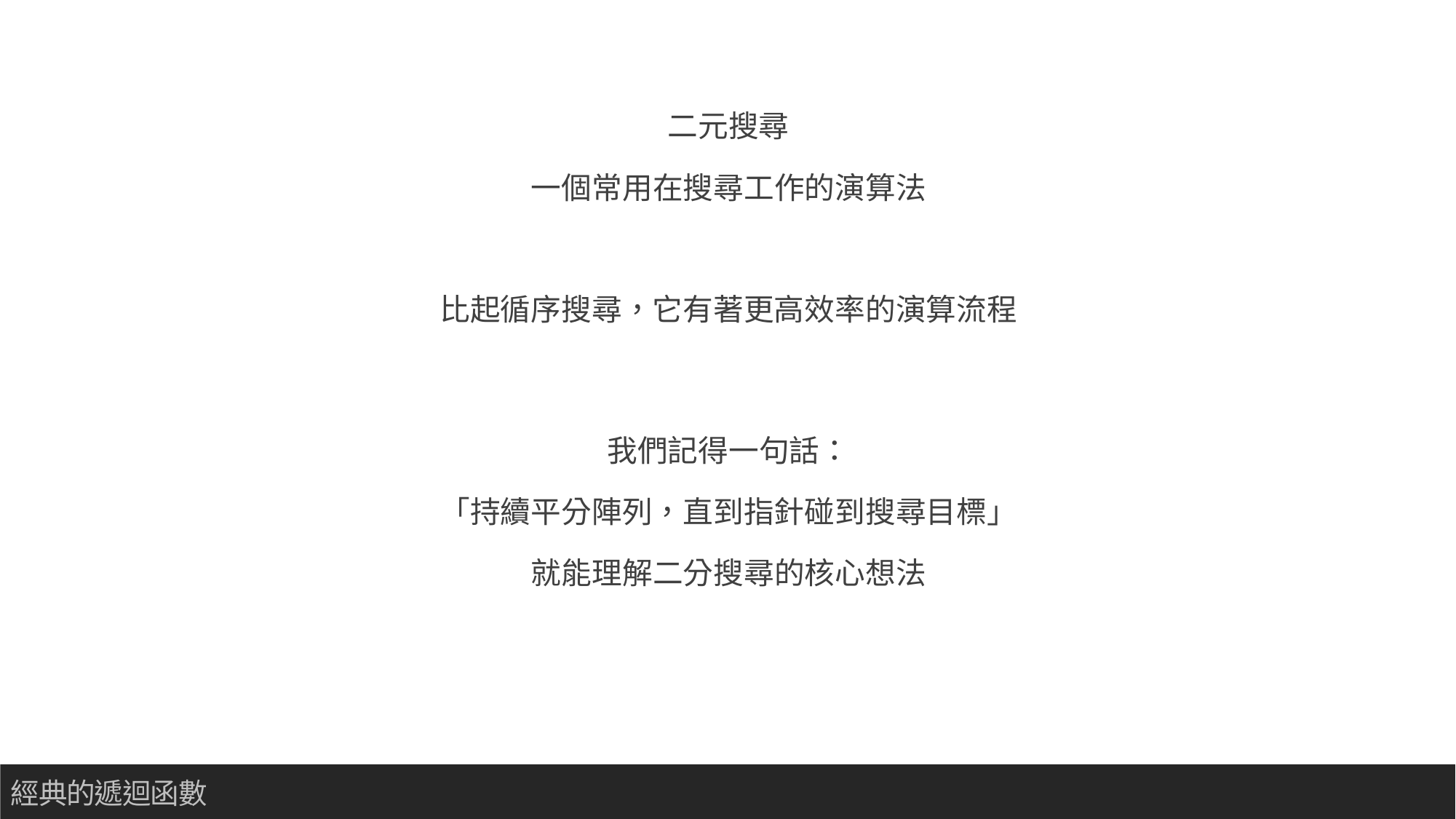

二元搜尋
一個常用在搜尋工作的演算法
比起循序搜尋，它有著更高效率的演算流程
我們記得一句話：
「持續平分陣列，直到指針碰到搜尋目標」
就能理解二分搜尋的核心想法

經典的遞迴函數